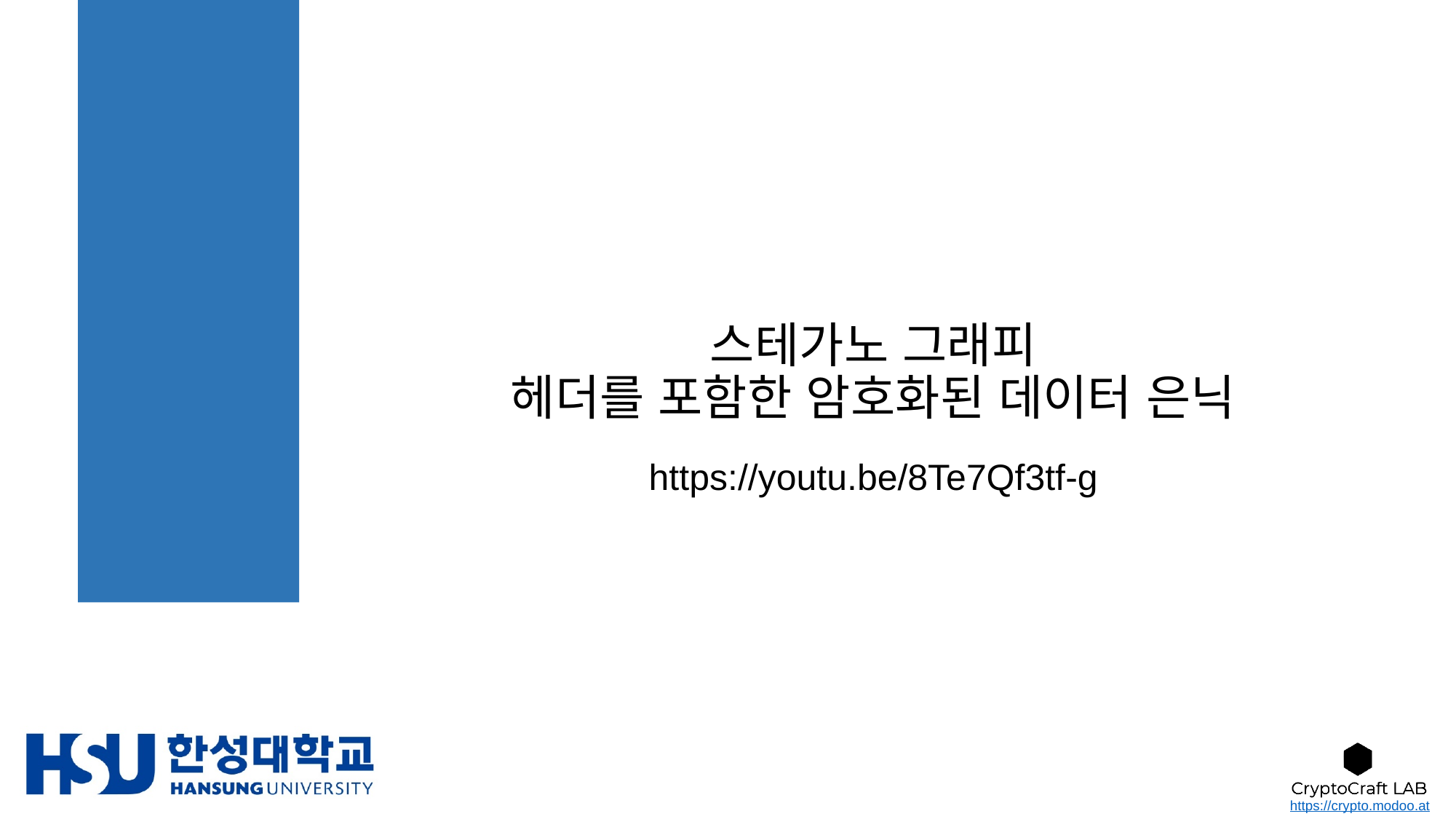

# 스테가노 그래피 헤더를 포함한 암호화된 데이터 은닉
https://youtu.be/8Te7Qf3tf-g